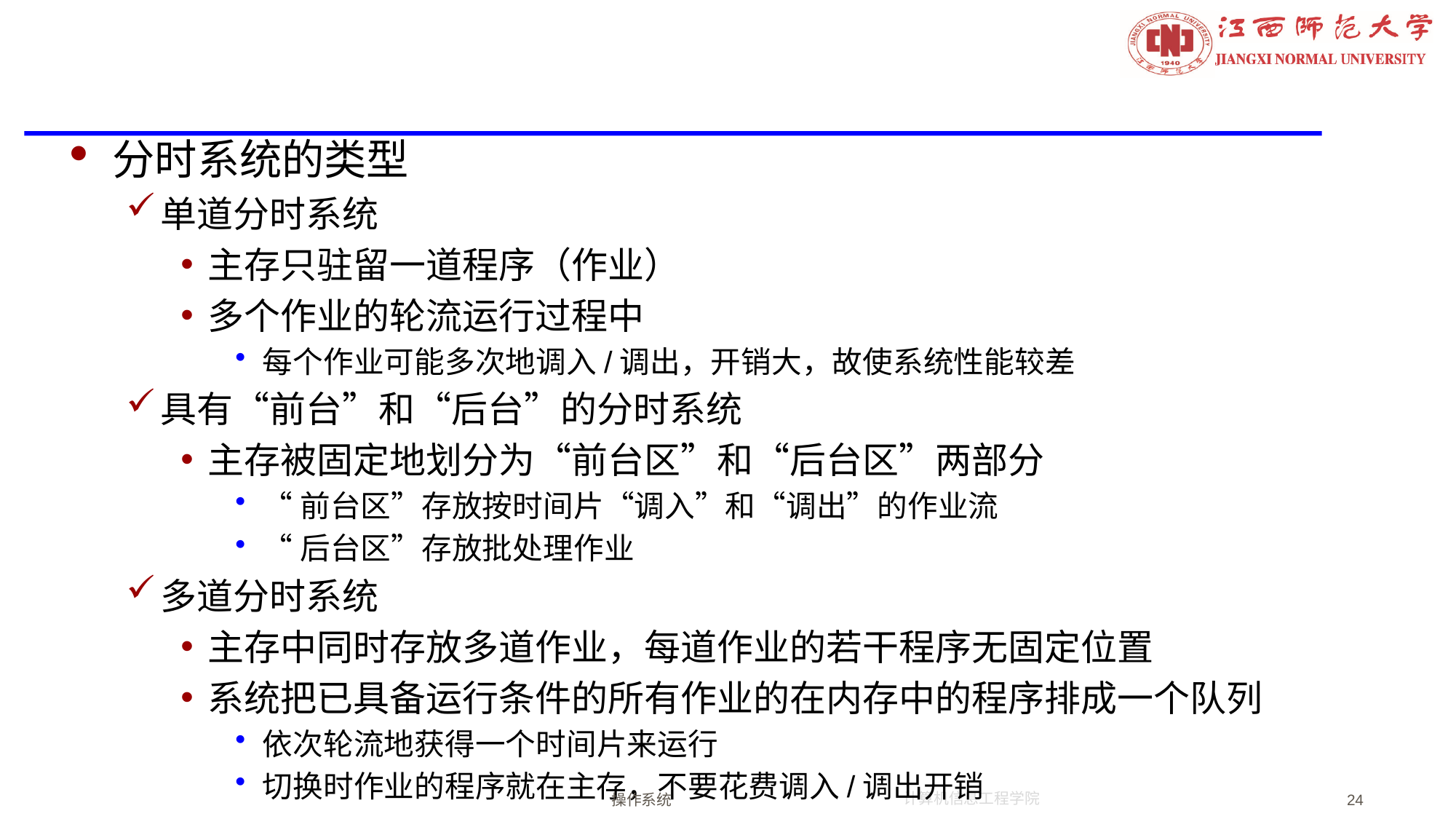

#
分时系统的类型
单道分时系统
主存只驻留一道程序（作业）
多个作业的轮流运行过程中
每个作业可能多次地调入/调出，开销大，故使系统性能较差
具有“前台”和“后台”的分时系统
主存被固定地划分为“前台区”和“后台区”两部分
“前台区”存放按时间片“调入”和“调出”的作业流
“后台区”存放批处理作业
多道分时系统
主存中同时存放多道作业，每道作业的若干程序无固定位置
系统把已具备运行条件的所有作业的在内存中的程序排成一个队列
依次轮流地获得一个时间片来运行
切换时作业的程序就在主存，不要花费调入/调出开销

操作系统
24